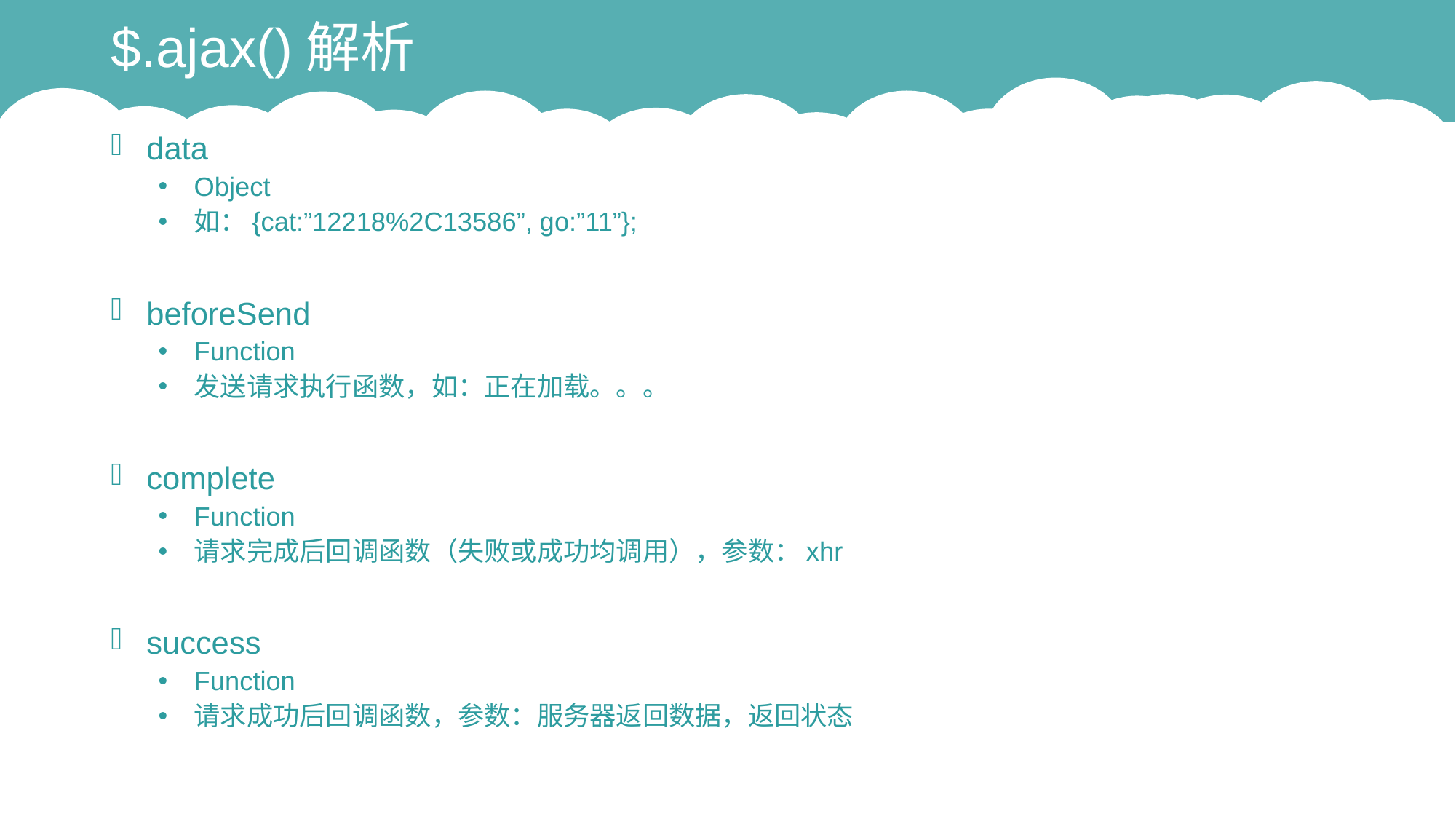

# $.ajax()解析
data
Object
如：{cat:”12218%2C13586”, go:”11”};

beforeSend
Function
发送请求执行函数，如：正在加载。。。

complete
Function
请求完成后回调函数（失败或成功均调用），参数：xhr

success
Function
请求成功后回调函数，参数：服务器返回数据，返回状态